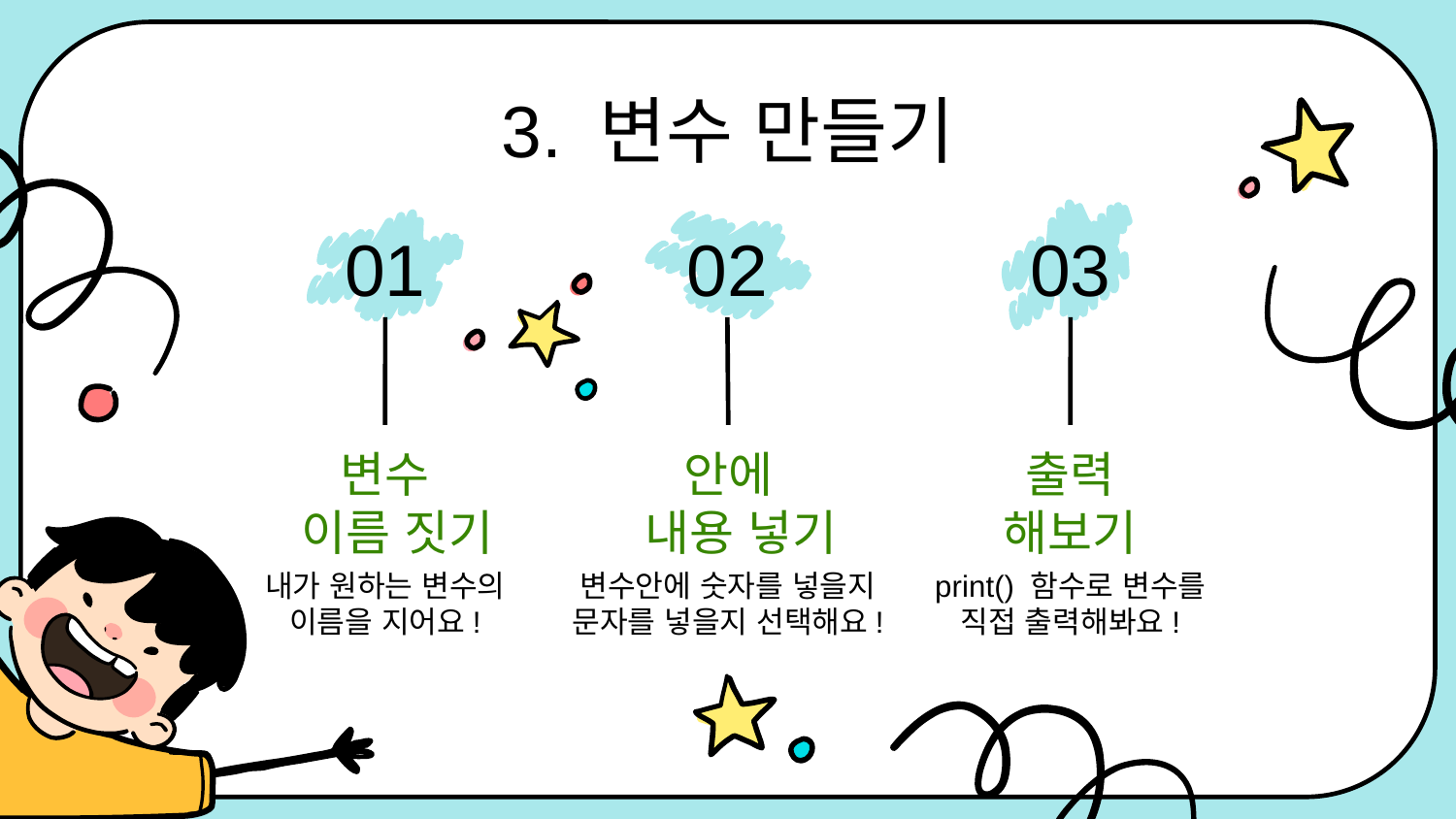

# 3. 변수 만들기

01
02
03

변수
 이름 짓기
안에
 내용 넣기
출력
해보기

내가 원하는 변수의 이름을 지어요!
변수안에 숫자를 넣을지 문자를 넣을지 선택해요!
print() 함수로 변수를 직접 출력해봐요!